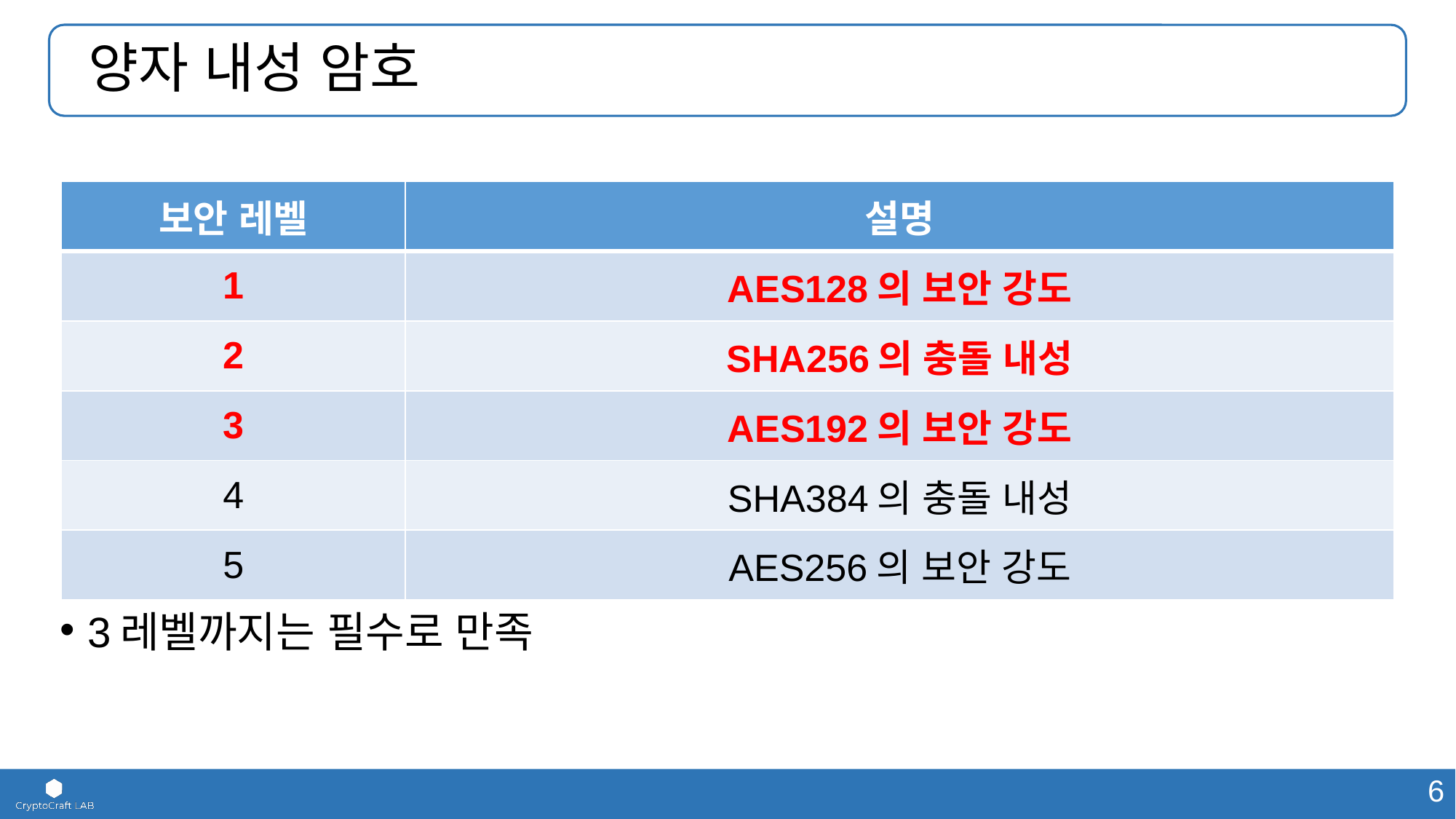

# 양자 내성 암호
| 보안 레벨 | 설명 |
| --- | --- |
| 1 | AES128의 보안 강도 |
| 2 | SHA256의 충돌 내성 |
| 3 | AES192의 보안 강도 |
| 4 | SHA384의 충돌 내성 |
| 5 | AES256의 보안 강도 |

3레벨까지는 필수로 만족